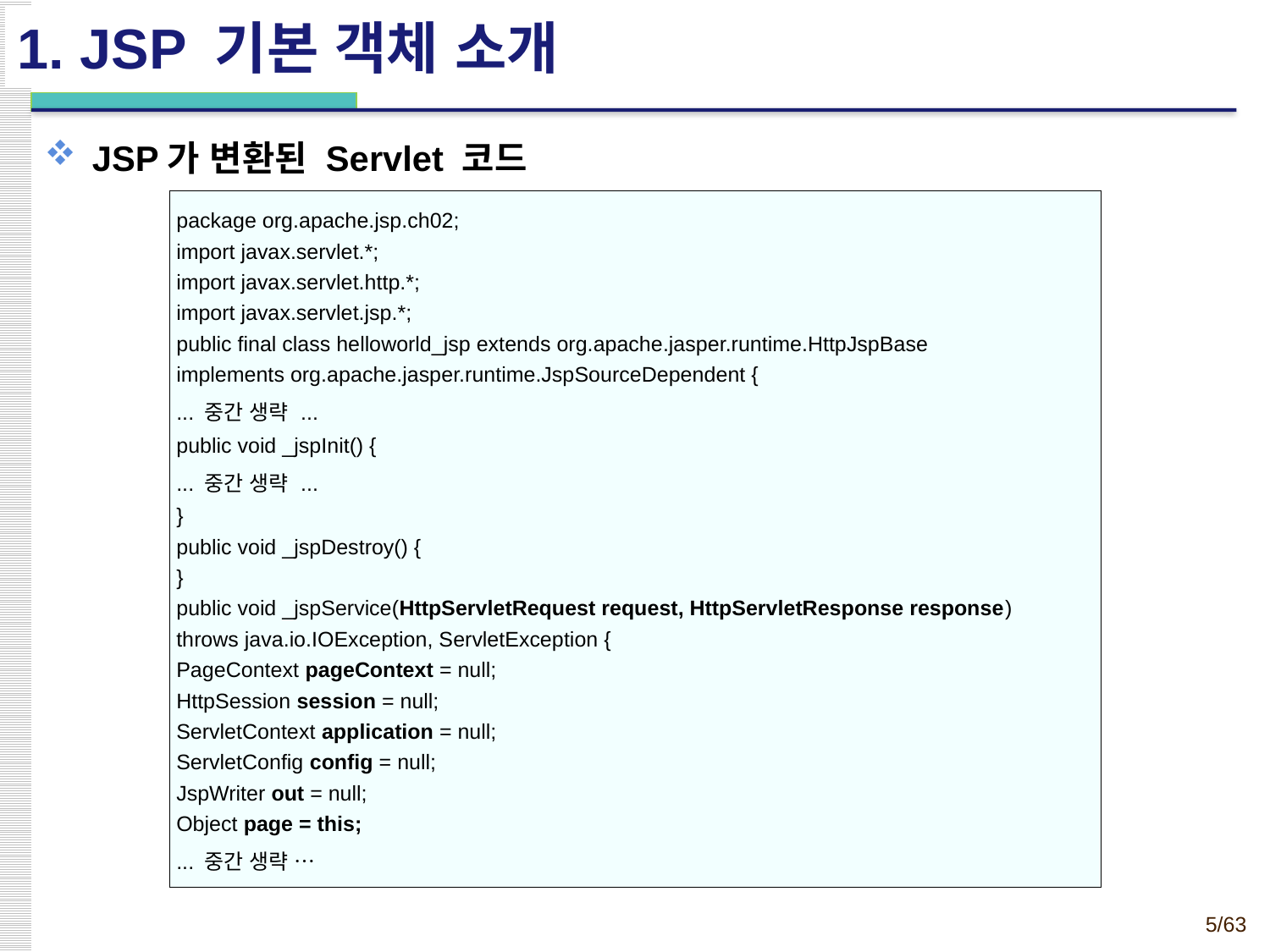

# 1. JSP 기본 객체 소개
JSP가 변환된 Servlet 코드
| package org.apache.jsp.ch02; import javax.servlet.\*; import javax.servlet.http.\*; import javax.servlet.jsp.\*; public final class helloworld\_jsp extends org.apache.jasper.runtime.HttpJspBase implements org.apache.jasper.runtime.JspSourceDependent { ... 중간 생략 ... public void \_jspInit() { ... 중간 생략 ... } public void \_jspDestroy() { } public void \_jspService(HttpServletRequest request, HttpServletResponse response) throws java.io.IOException, ServletException { PageContext pageContext = null; HttpSession session = null; ServletContext application = null; ServletConfig config = null; JspWriter out = null; Object page = this; ... 중간 생략 … |
| --- |